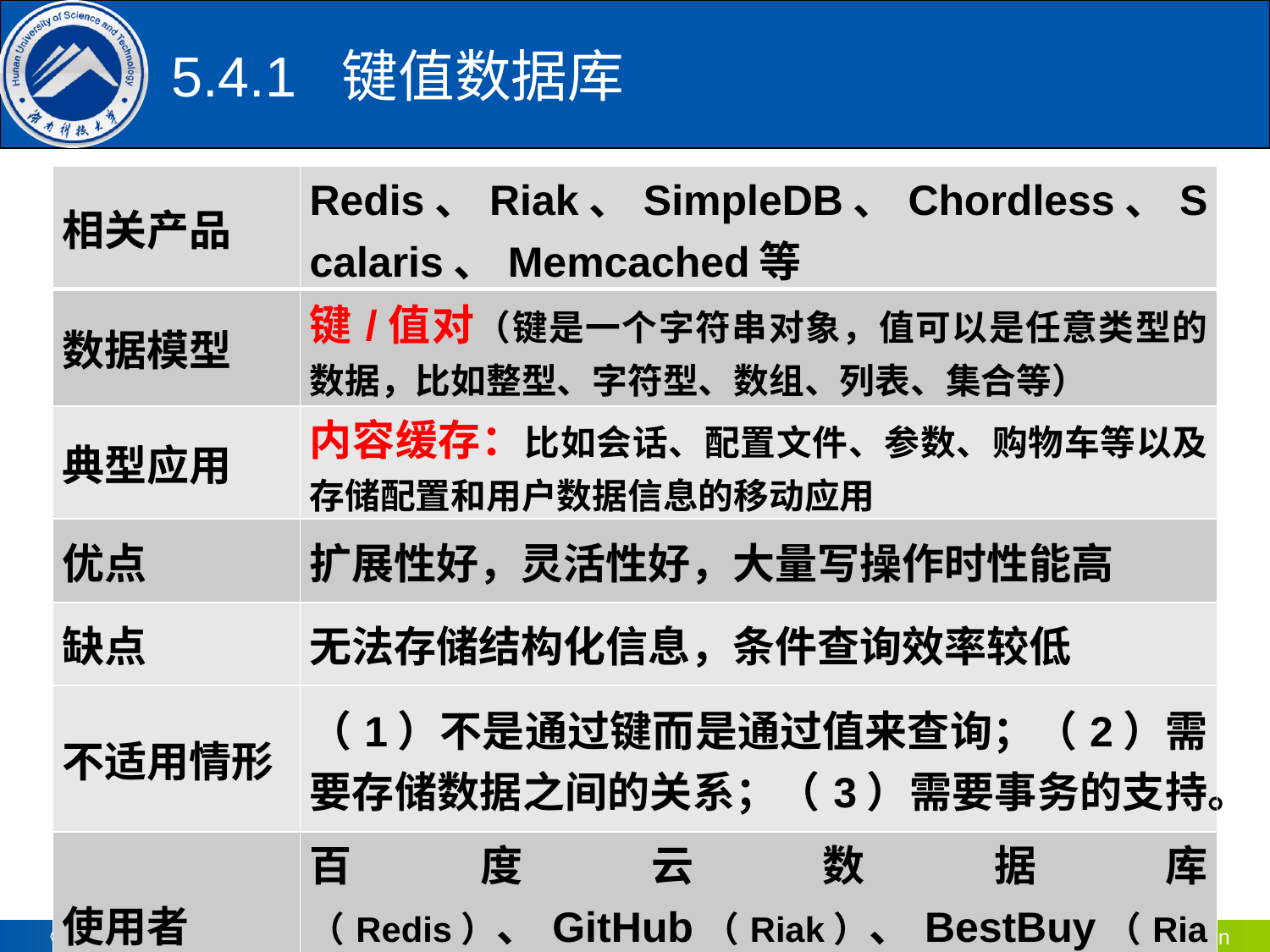

5.4.1  键值数据库
| 相关产品 | Redis、Riak、SimpleDB、Chordless、Scalaris、Memcached等 |
| --- | --- |
| 数据模型 | 键/值对（键是一个字符串对象，值可以是任意类型的数据，比如整型、字符型、数组、列表、集合等） |
| 典型应用 | 内容缓存：比如会话、配置文件、参数、购物车等以及存储配置和用户数据信息的移动应用 |
| 优点 | 扩展性好，灵活性好，大量写操作时性能高 |
| 缺点 | 无法存储结构化信息，条件查询效率较低 |
| 不适用情形 | （1）不是通过键而是通过值来查询；（2）需要存储数据之间的关系；（3）需要事务的支持。 |
| 使用者 | 百度云数据库（Redis）、GitHub（Riak）、BestBuy（Riak）、StackOverFlow（Redis）等 |